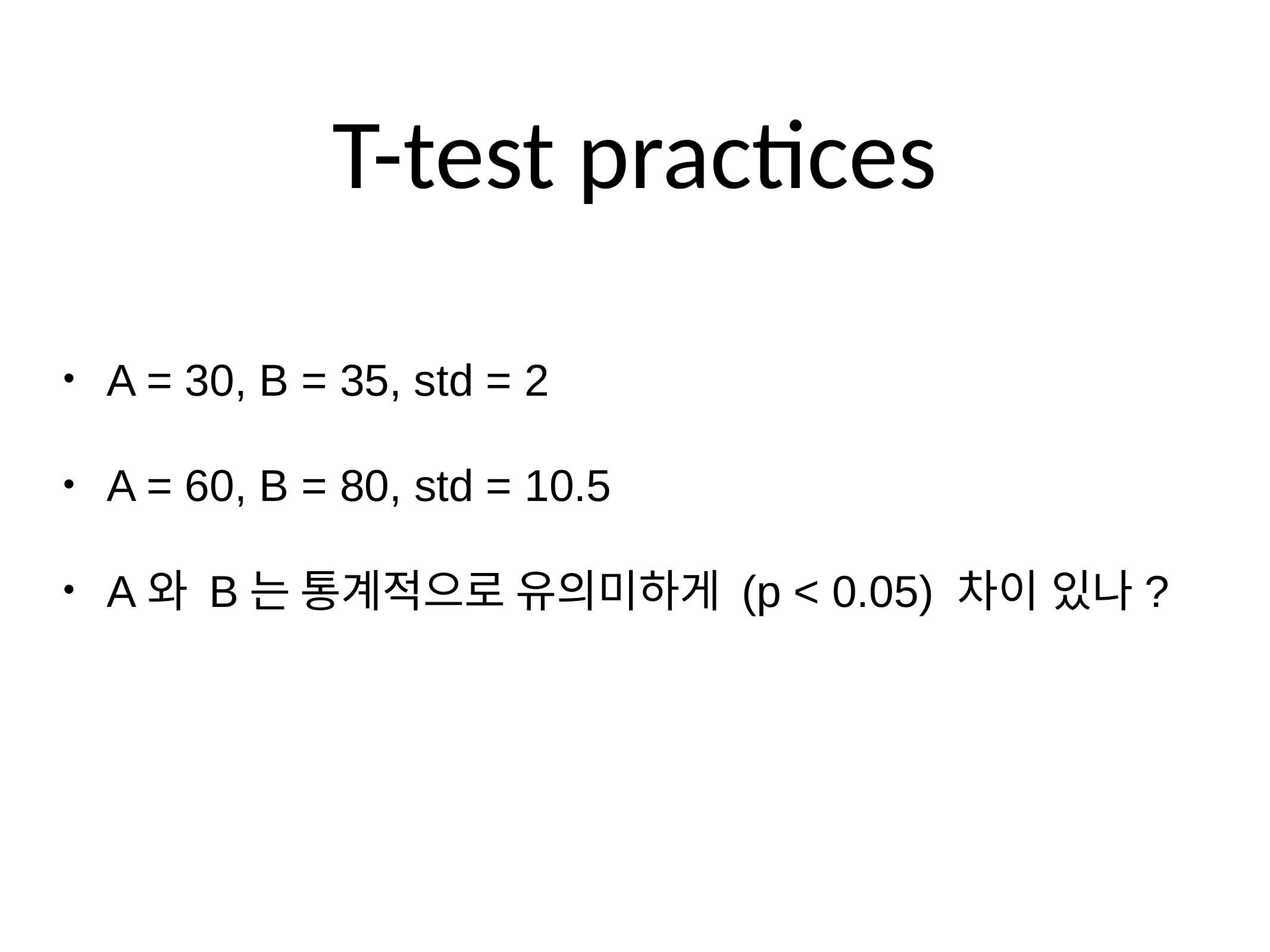

# T-test practices
A = 30, B = 35, std = 2
A = 60, B = 80, std = 10.5
A와 B는 통계적으로 유의미하게 (p < 0.05) 차이 있나?